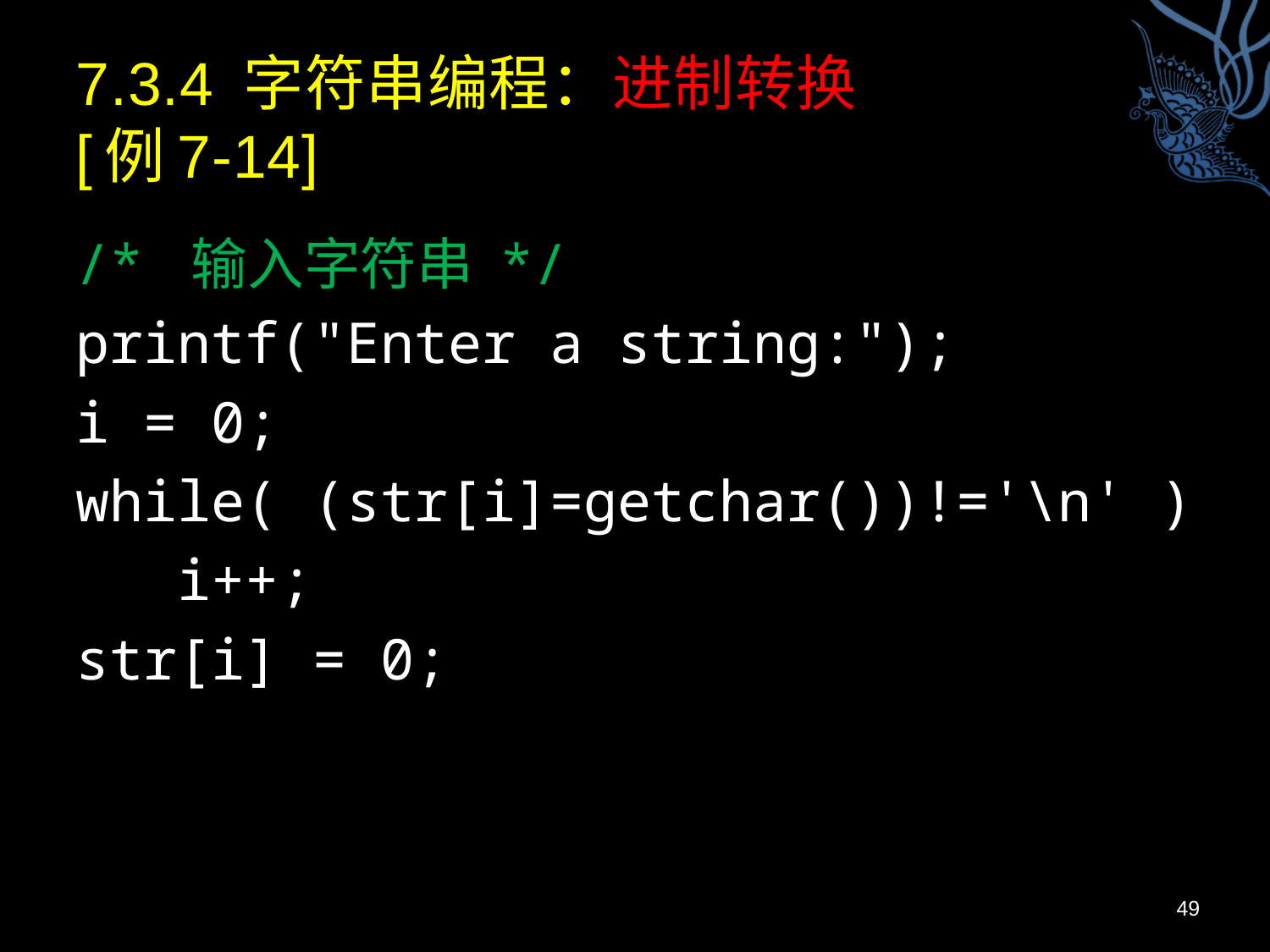

# 7.3.4 字符串编程：进制转换 [例7-14]
/* 输入字符串 */
printf("Enter a string:");
i = 0;
while( (str[i]=getchar())!='\n' )
   i++;
str[i] = 0;

49